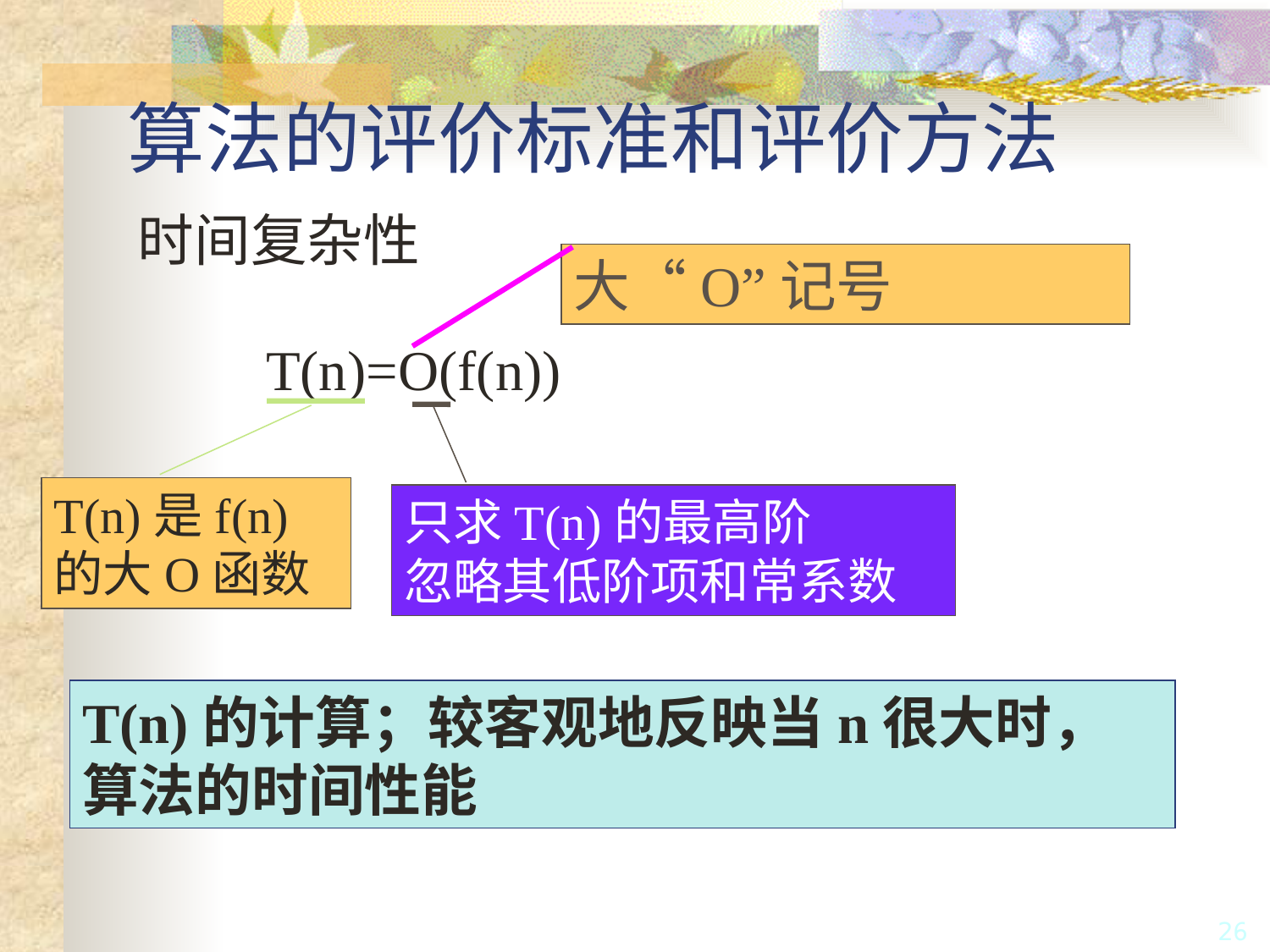

算法的评价标准和评价方法
时间复杂性
大“O”记号

T(n)=O(f(n))

T(n)是f(n)的大O函数

只求T(n)的最高阶
忽略其低阶项和常系数
T(n)的计算；较客观地反映当n很大时，算法的时间性能
26